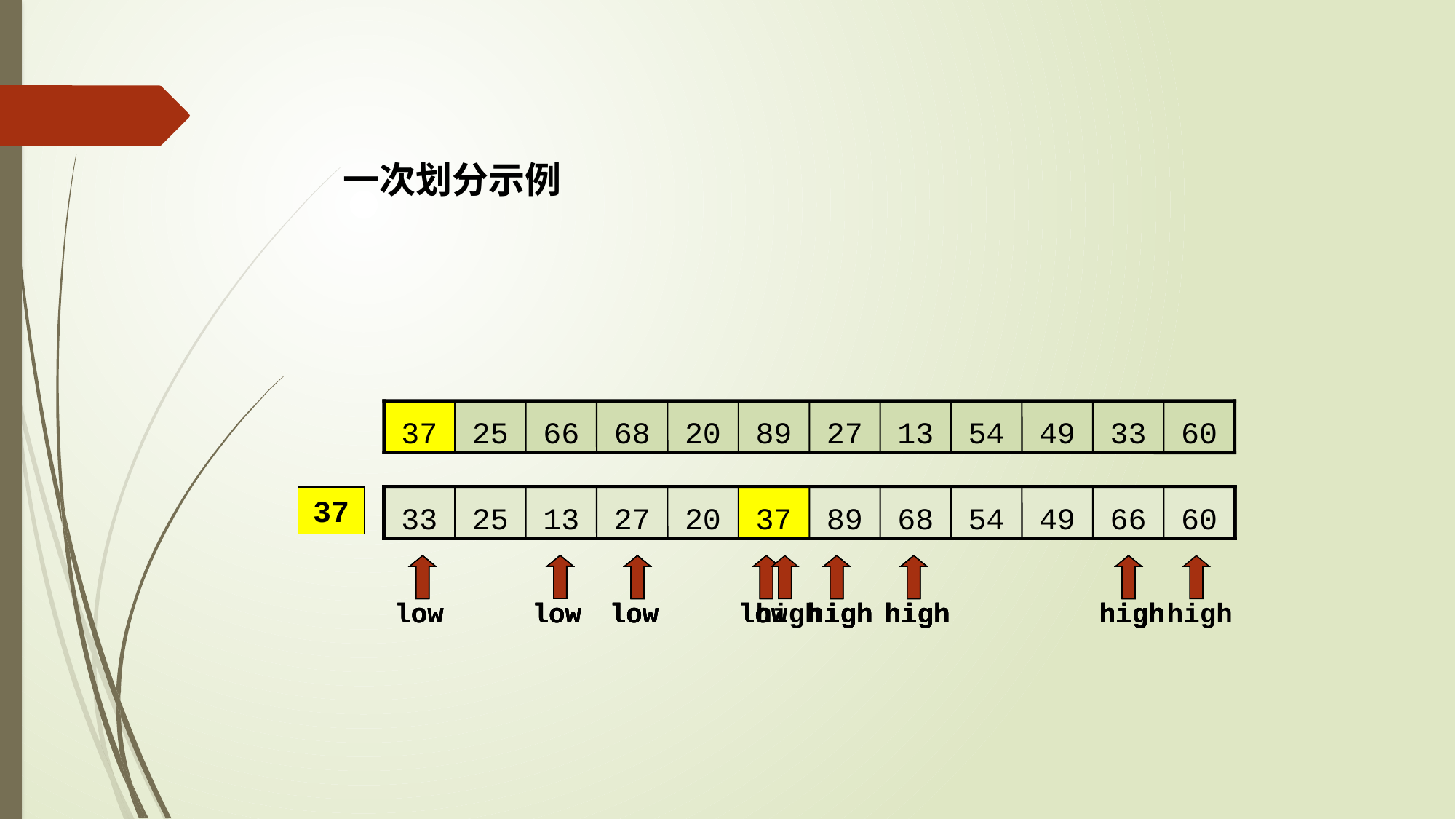

一次划分示例
37

25

66

68

20

89

27

13

54

49

33

60

37
37

25

66

68

20

89

27

13

54

49

33

60

low

high
37

25

66

68

20

89

27

13

54

49

33

60

low

high
33

25

66

68

20

89

27

13

54

49

33

60

low

high
33

25

66

68

20

89

27

13

54

49

33

60

low

high
33

25

66

68

20

89

27

13

54

49

66

60

low

high
33

25

66

68

20

89

27

13

54

49

66

60

low

high
33

25

13

68

20

89

27

13

54

49

66

60

low

high
33

25

13

68

20

89

27

13

54

49

66

60

low

high
33

25

13

68

20

89

27

68

54

49

66

60

low

high
33

25

13

68

20

89

27

68

54

49

66

60

low

high
33

25

13

27

20

89

27

68

54

49

66

60

low

high
33

25

13

27

20

89

27

68

54

49

66

60

low

high
33

25

13

27

20

89

89

68

54

49

66

60

low

high
33

25

13

27

20

89

89

68

54

49

66

60

low

high
33

25

13

27

20

37

89

68

54

49

66

60